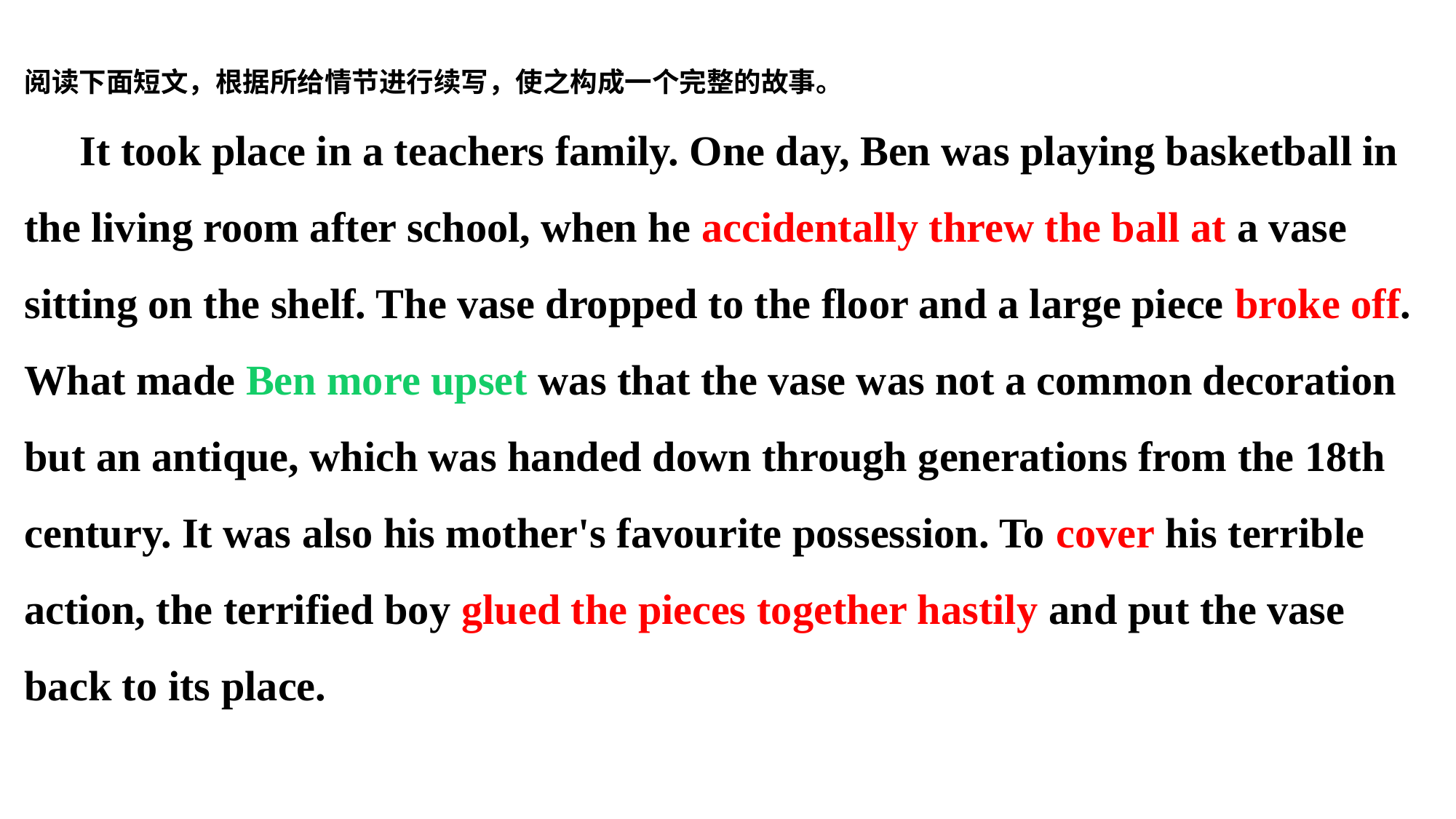

阅读下面短文，根据所给情节进行续写，使之构成一个完整的故事。
        It took place in a teachers family. One day, Ben was playing basketball in the living room after school, when he accidentally threw the ball at a vase sitting on the shelf. The vase dropped to the floor and a large piece broke off. What made Ben more upset was that the vase was not a common decoration but an antique, which was handed down through generations from the 18th century. It was also his mother's favourite possession. To cover his terrible action, the terrified boy glued the pieces together hastily and put the vase back to its place.